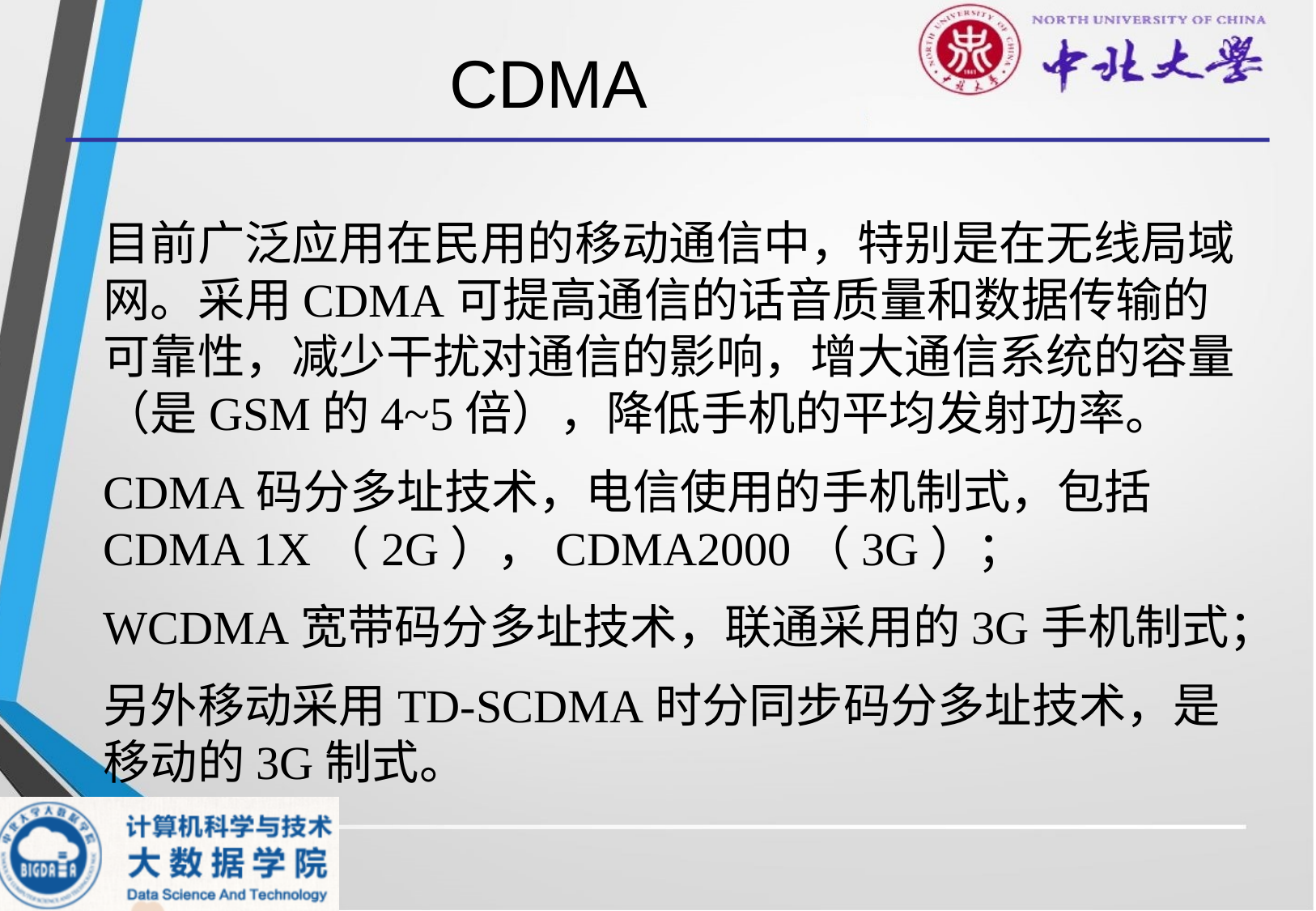

# CDMA
目前广泛应用在民用的移动通信中，特别是在无线局域网。采用CDMA可提高通信的话音质量和数据传输的可靠性，减少干扰对通信的影响，增大通信系统的容量（是GSM的4~5倍），降低手机的平均发射功率。
CDMA码分多址技术，电信使用的手机制式，包括CDMA 1X（2G），CDMA2000（3G）；
WCDMA宽带码分多址技术，联通采用的3G手机制式；
另外移动采用TD-SCDMA时分同步码分多址技术，是移动的3G制式。

12